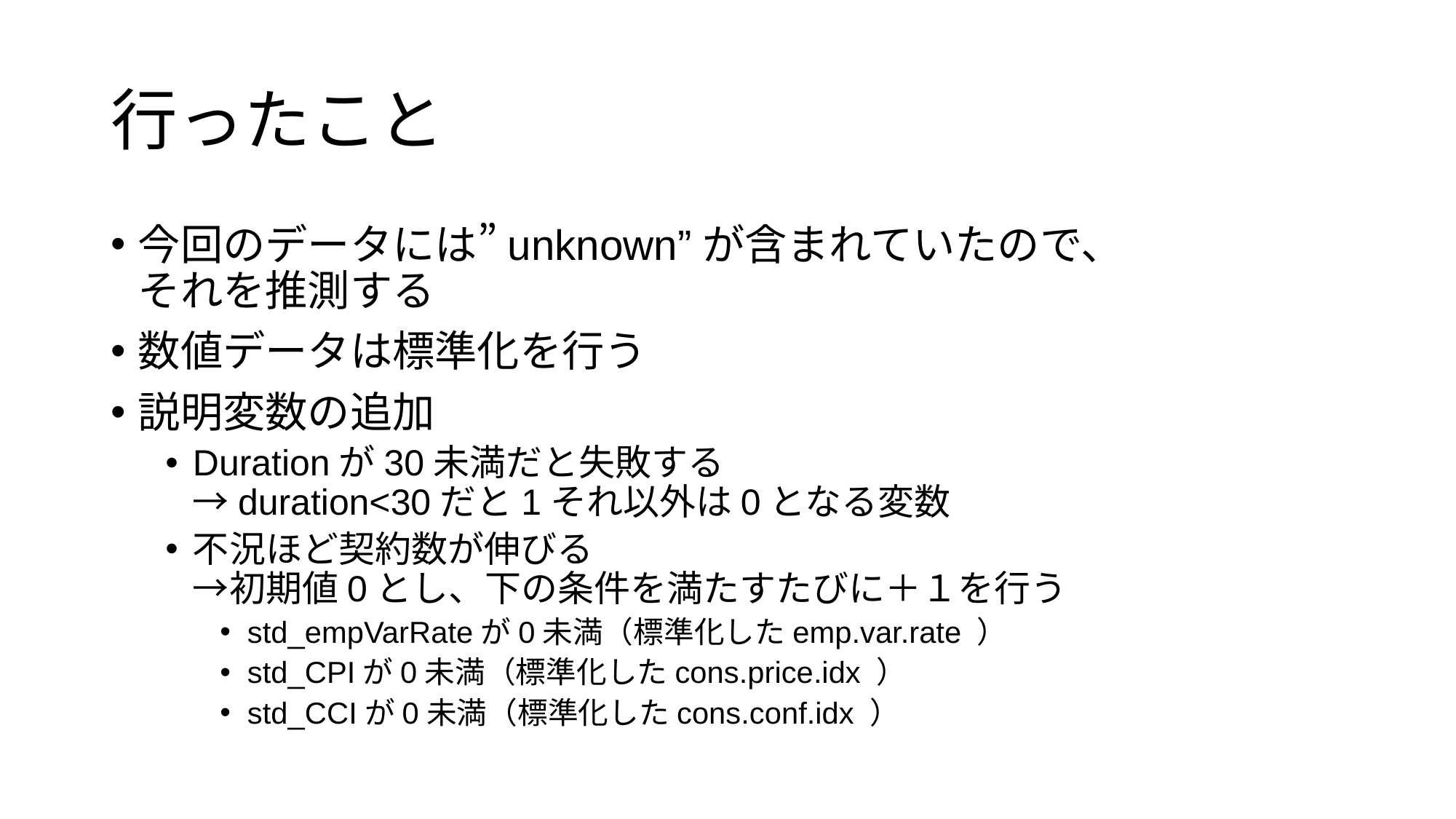

# 行ったこと
今回のデータには”unknown”が含まれていたので、
それを推測する
数値データは標準化を行う
説明変数の追加
Durationが30未満だと失敗する
→duration<30だと1それ以外は0となる変数
不況ほど契約数が伸びる
→初期値0とし、下の条件を満たすたびに＋１を行う
std_empVarRateが0未満（標準化したemp.var.rate ）
std_CPIが0未満（標準化したcons.price.idx ）
std_CCIが0未満（標準化したcons.conf.idx ）